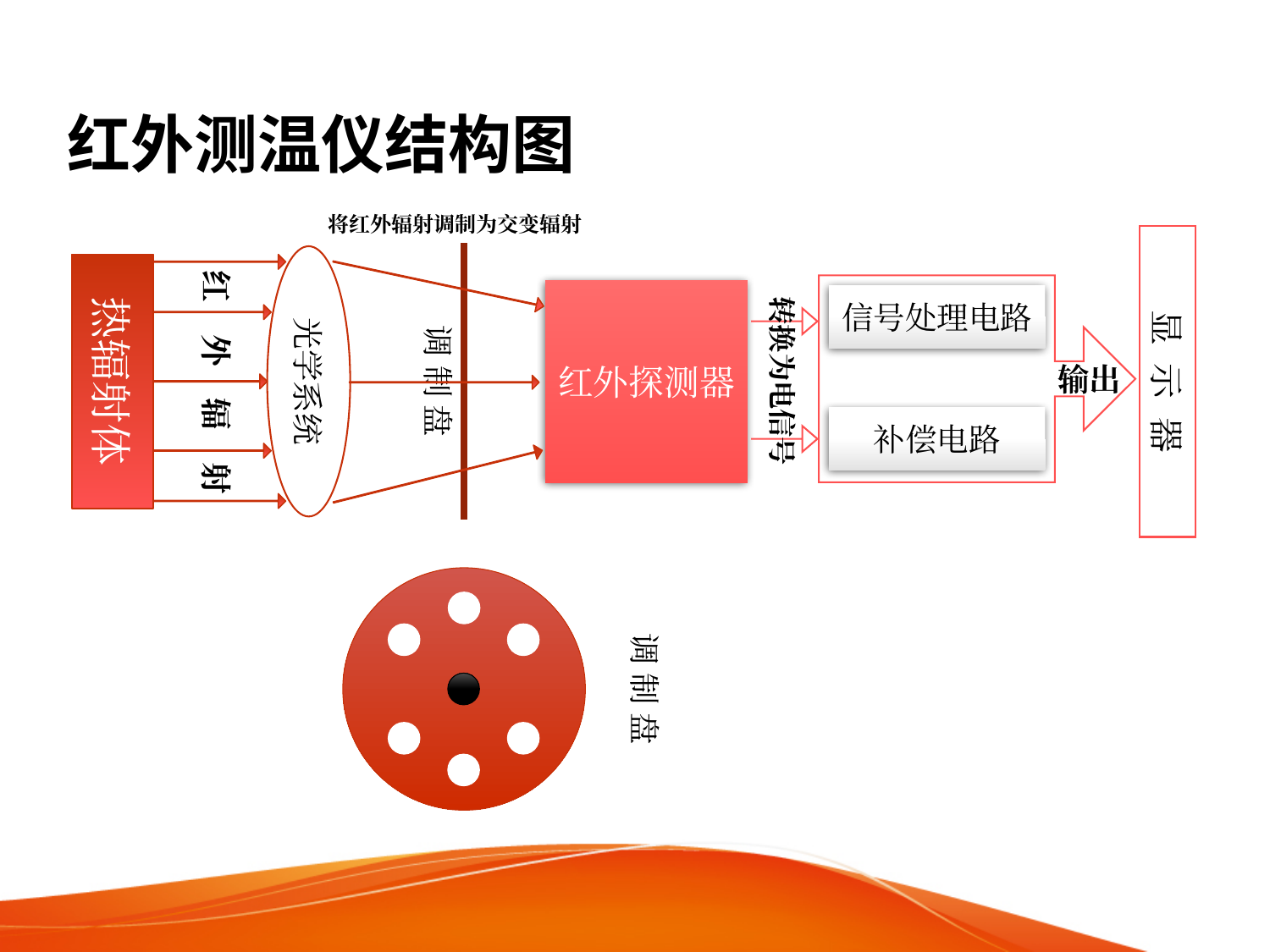

红外测温仪结构图
将红外辐射调制为交变辐射
显  示  器
红    外    辐    射
光学系统
热辐射体

转换为电信号

红外探测器
信号处理电路

调 制 盘

输出

补偿电路

调 制 盘